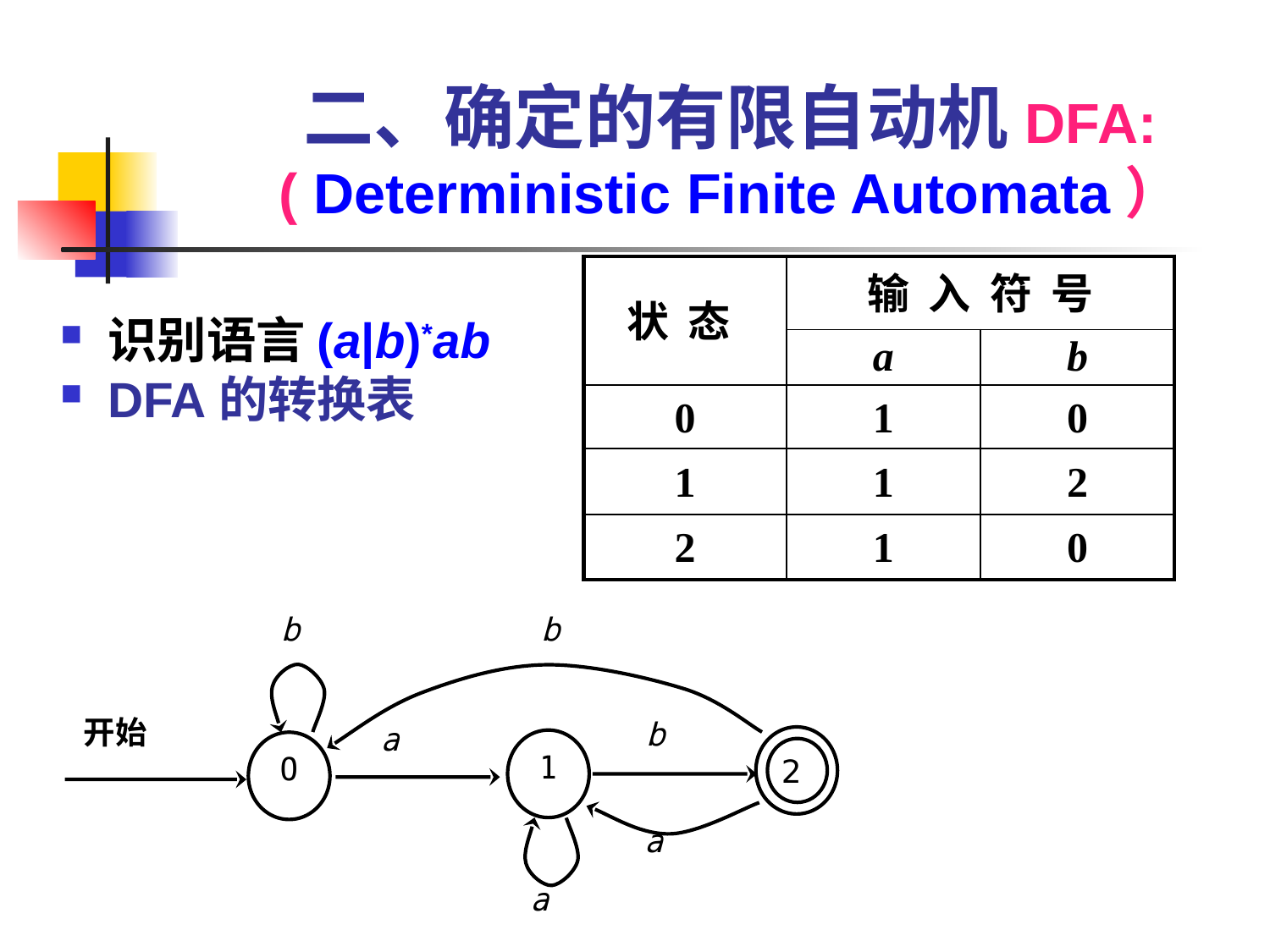

# 二、确定的有限自动机DFA:( Deterministic Finite Automata）
|  | 输 入 符 号 |  |
| --- | --- | --- |
|  | a | b |
| 0 | 1 | 0 |
| 1 | 1 | 2 |
| 2 | 1 | 0 |
状  态
识别语言(a|b)*ab
DFA的转换表
b
b

开始
b
a

2
1
0

a

a